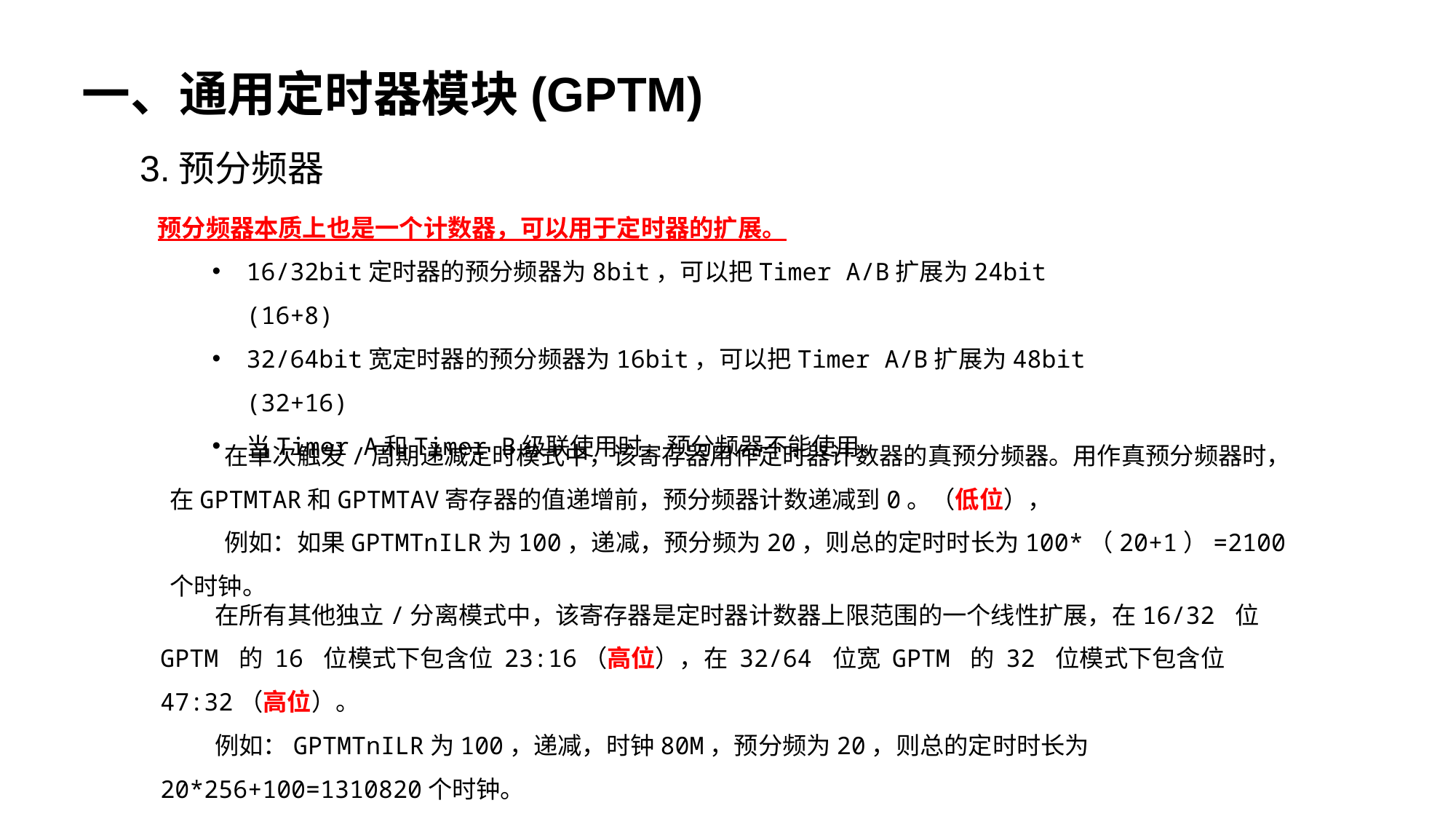

一、通用定时器模块(GPTM)
3.预分频器
预分频器本质上也是一个计数器，可以用于定时器的扩展。
16/32bit定时器的预分频器为8bit，可以把Timer A/B扩展为24bit (16+8)
32/64bit宽定时器的预分频器为16bit，可以把Timer A/B扩展为48bit (32+16)
当Timer A和Timer B级联使用时，预分频器不能使用。
在单次触发/周期递减定时模式中，该寄存器用作定时器计数器的真预分频器。用作真预分频器时，在GPTMTAR和GPTMTAV寄存器的值递增前，预分频器计数递减到0。（低位），
例如：如果GPTMTnILR为100，递减，预分频为20，则总的定时时长为100*（20+1）=2100个时钟。

在所有其他独立/分离模式中，该寄存器是定时器计数器上限范围的一个线性扩展，在16/32 位 GPTM 的 16 位模式下包含位 23:16（高位），在 32/64 位宽 GPTM 的 32 位模式下包含位 47:32（高位）。
例如：GPTMTnILR为100，递减，时钟80M，预分频为20，则总的定时时长为20*256+100=1310820个时钟。